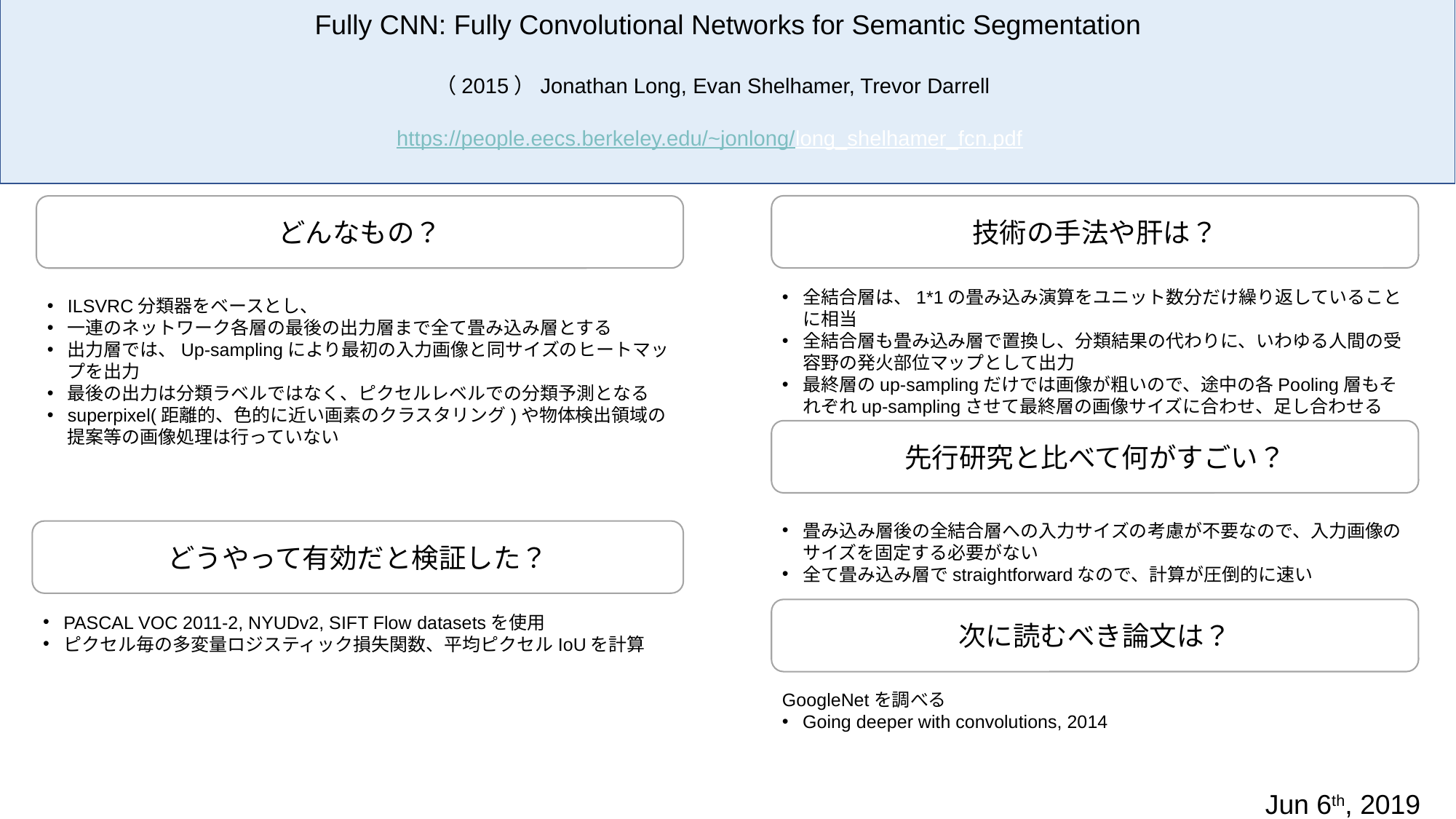

Fully CNN: Fully Convolutional Networks for Semantic Segmentation
（2015）Jonathan Long, Evan Shelhamer, Trevor Darrell
https://people.eecs.berkeley.edu/~jonlong/long_shelhamer_fcn.pdf
技術の手法や肝は？
どんなもの？
全結合層は、1*1の畳み込み演算をユニット数分だけ繰り返していることに相当
全結合層も畳み込み層で置換し、分類結果の代わりに、いわゆる人間の受容野の発火部位マップとして出力
最終層のup-samplingだけでは画像が粗いので、途中の各Pooling層もそれぞれup-samplingさせて最終層の画像サイズに合わせ、足し合わせる
ILSVRC分類器をベースとし、
一連のネットワーク各層の最後の出力層まで全て畳み込み層とする
出力層では、Up-samplingにより最初の入力画像と同サイズのヒートマップを出力
最後の出力は分類ラベルではなく、ピクセルレベルでの分類予測となる
superpixel(距離的、色的に近い画素のクラスタリング)や物体検出領域の提案等の画像処理は行っていない
先行研究と比べて何がすごい？
畳み込み層後の全結合層への入力サイズの考慮が不要なので、入力画像のサイズを固定する必要がない
全て畳み込み層でstraightforwardなので、計算が圧倒的に速い
どうやって有効だと検証した？
次に読むべき論文は？
PASCAL VOC 2011-2, NYUDv2, SIFT Flow datasetsを使用
ピクセル毎の多変量ロジスティック損失関数、平均ピクセルIoUを計算
GoogleNetを調べる
Going deeper with convolutions, 2014
Jun 6th, 2019